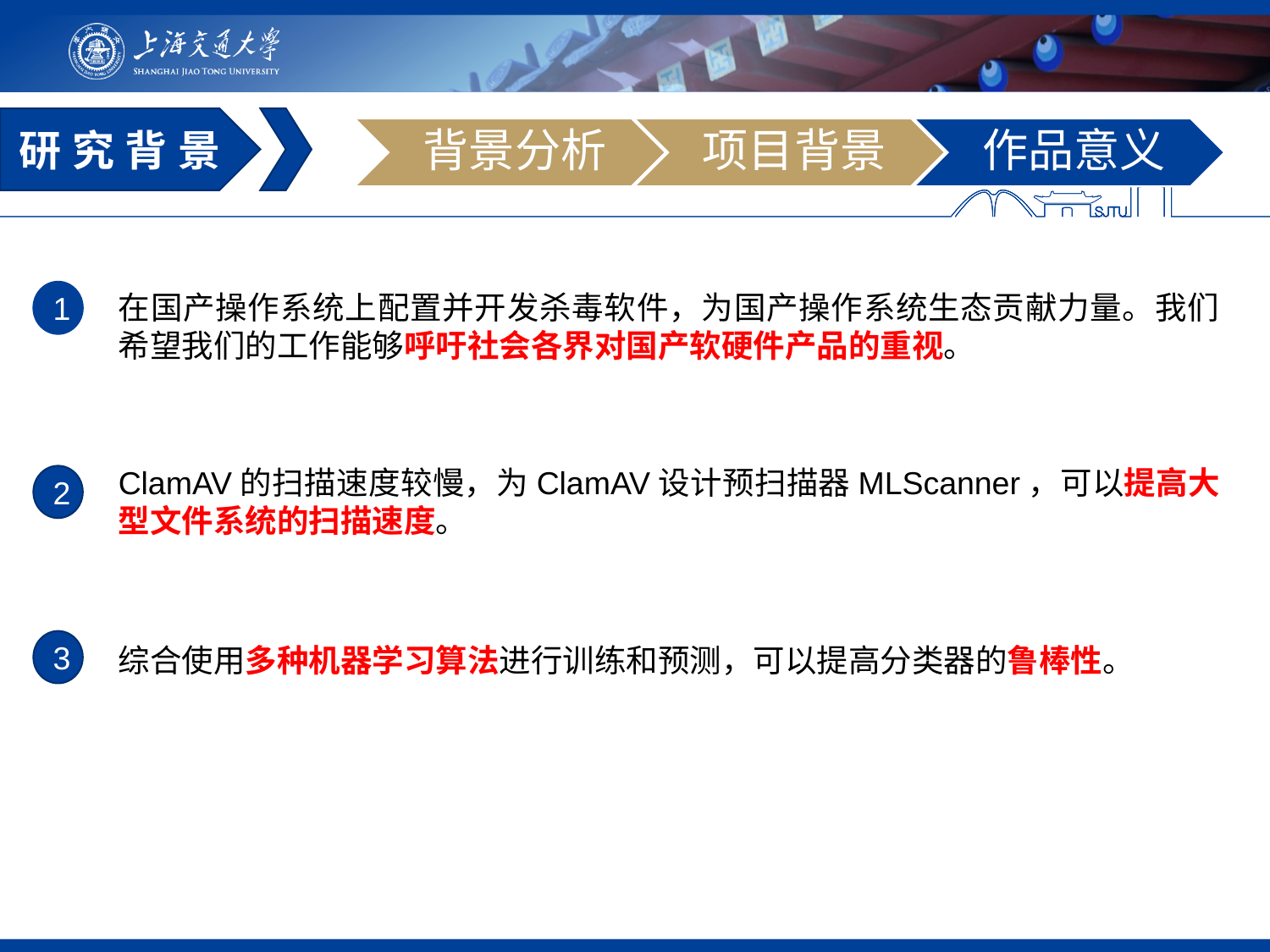

研究背景

背景分析
项目背景
作品意义
1
在国产操作系统上配置并开发杀毒软件，为国产操作系统生态贡献力量。我们希望我们的工作能够呼吁社会各界对国产软硬件产品的重视。
ClamAV的扫描速度较慢，为ClamAV设计预扫描器MLScanner，可以提高大型文件系统的扫描速度。
2
3
综合使用多种机器学习算法进行训练和预测，可以提高分类器的鲁棒性。